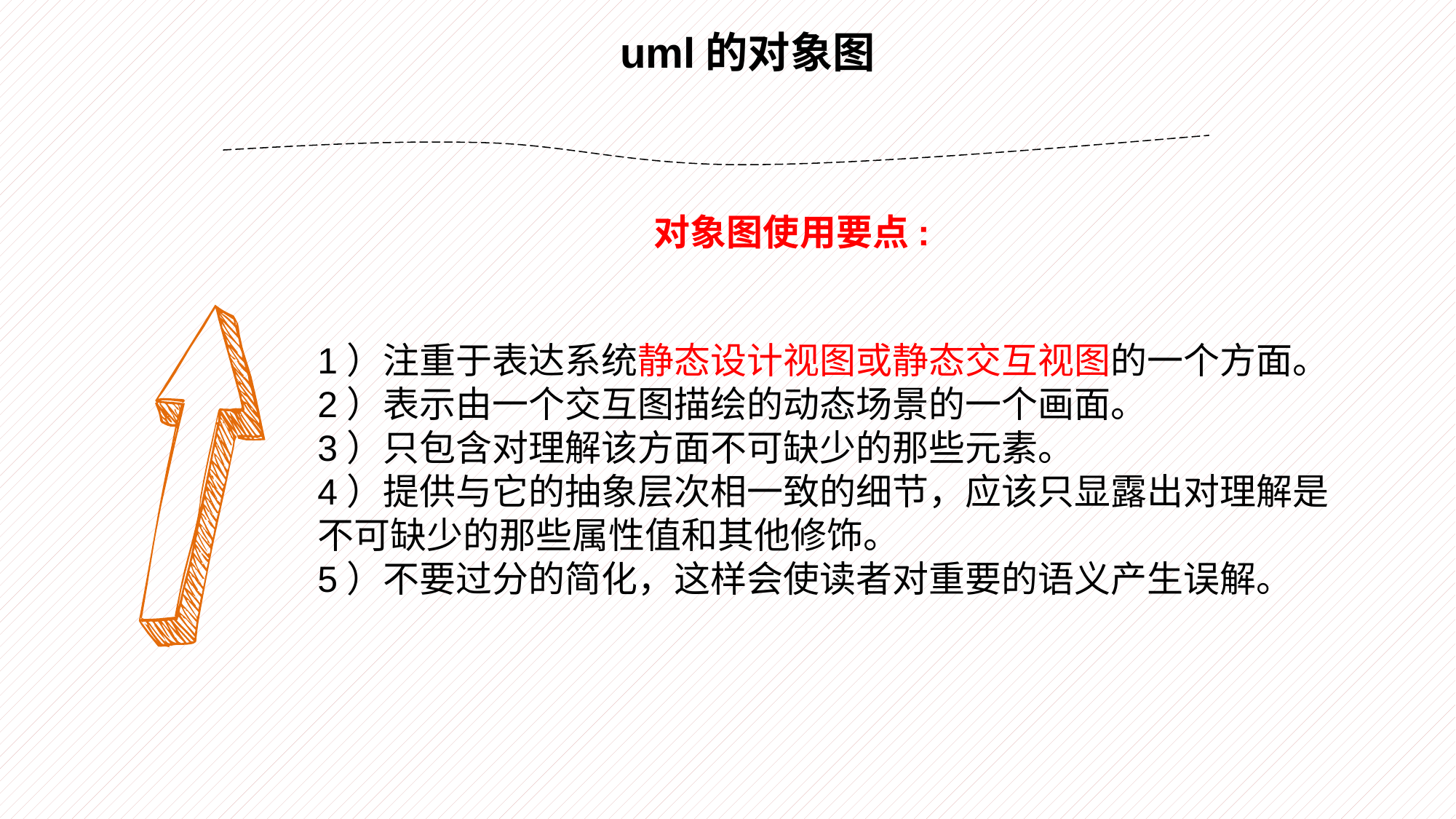

uml的对象图

对象图使用要点:
1）注重于表达系统静态设计视图或静态交互视图的一个方面。
2）表示由一个交互图描绘的动态场景的一个画面。
3）只包含对理解该方面不可缺少的那些元素。
4）提供与它的抽象层次相一致的细节，应该只显露出对理解是不可缺少的那些属性值和其他修饰。
5）不要过分的简化，这样会使读者对重要的语义产生误解。